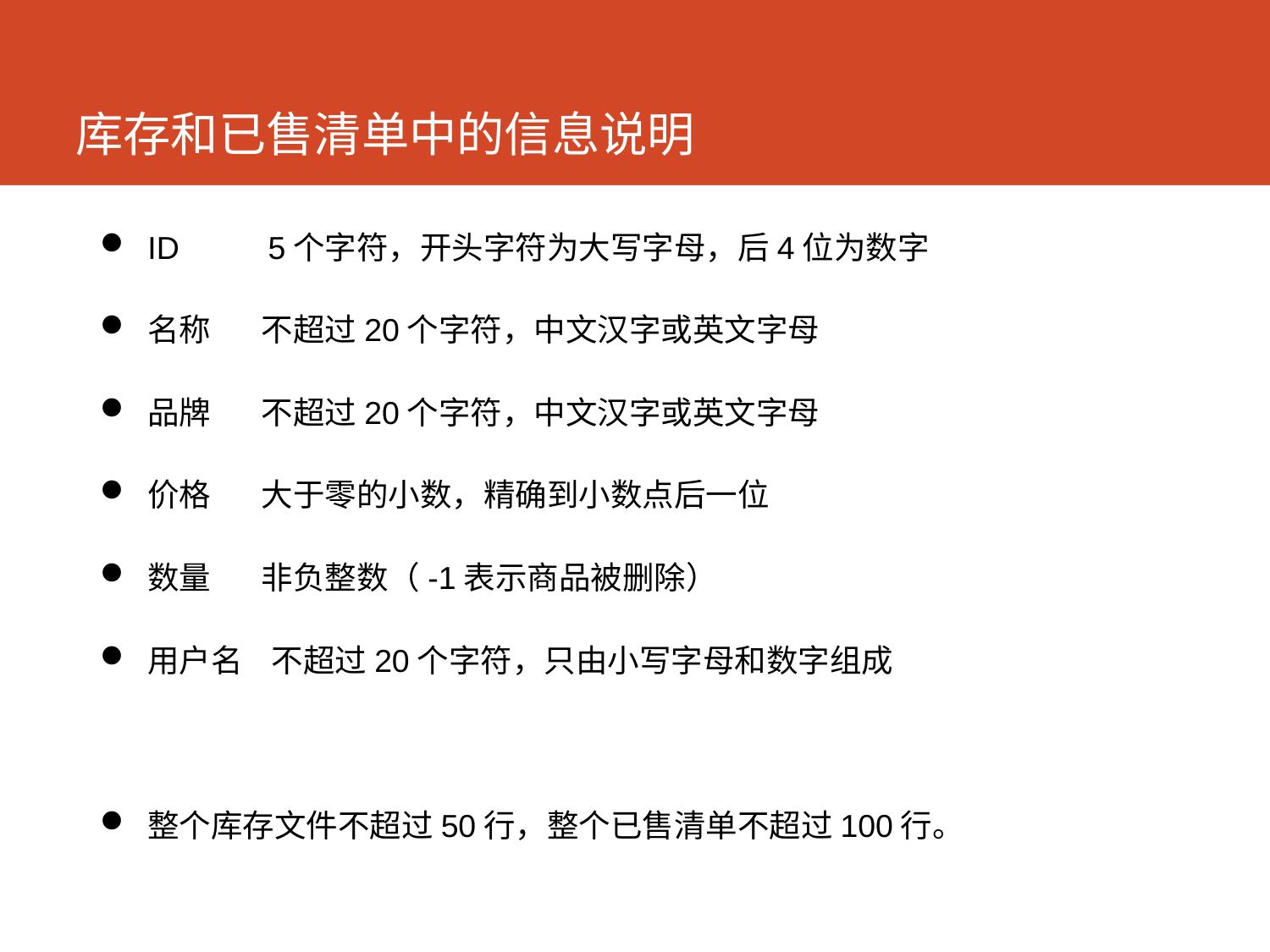

# 库存和已售清单中的信息说明
ID          5个字符，开头字符为大写字母，后4位为数字
名称       不超过20个字符，中文汉字或英文字母
品牌       不超过20个字符，中文汉字或英文字母
价格       大于零的小数，精确到小数点后一位
数量       非负整数（-1表示商品被删除）
用户名    不超过20个字符，只由小写字母和数字组成

整个库存文件不超过50行，整个已售清单不超过100行。